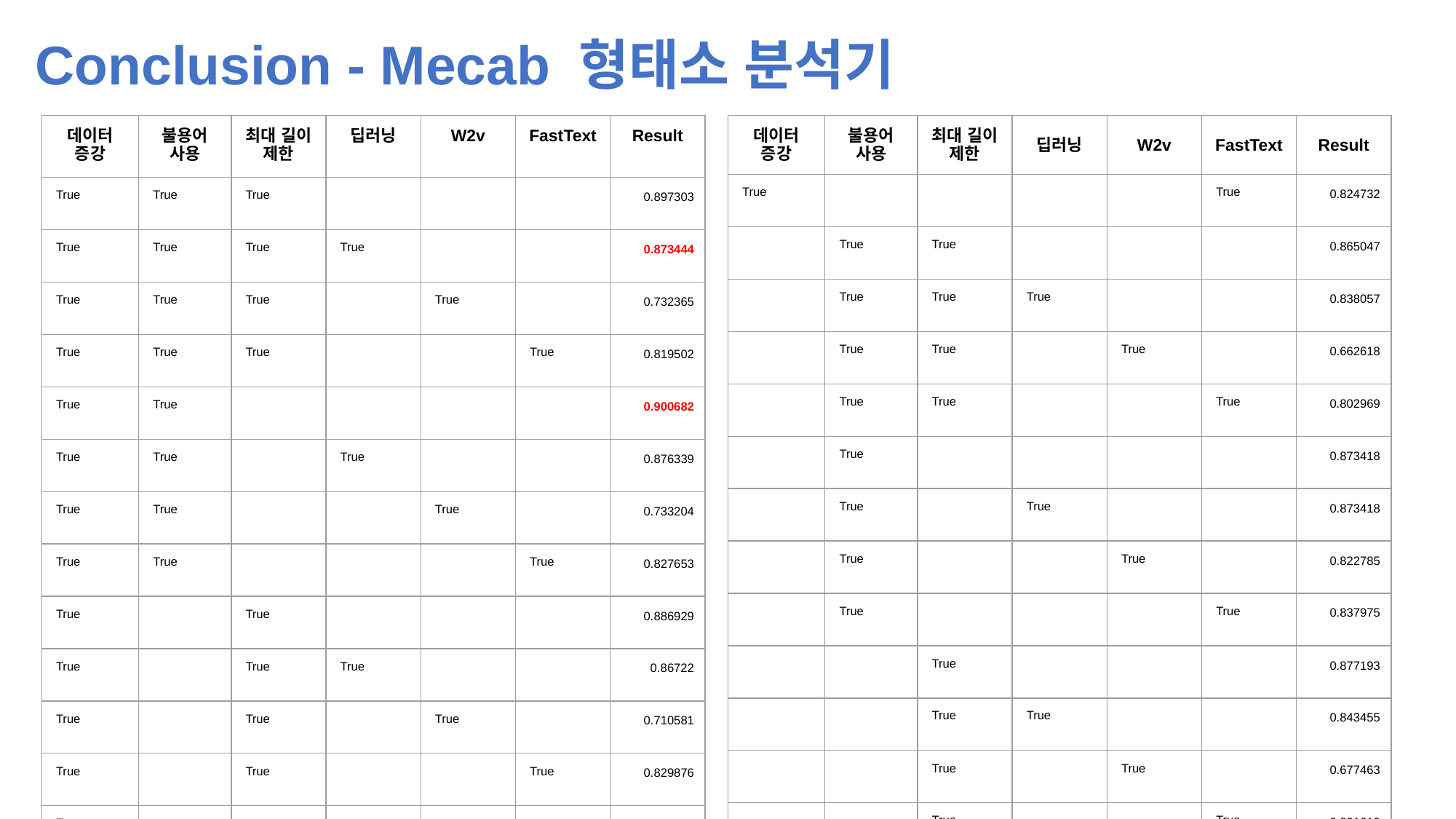

Conclusion - Mecab 형태소 분석기
| 데이터 증강 | 불용어 사용 | 최대 길이 제한 | 딥러닝 | W2v | FastText | Result |
| --- | --- | --- | --- | --- | --- | --- |
| True | True | True |  |  |  | 0.897303 |
| True | True | True | True |  |  | 0.873444 |
| True | True | True |  | True |  | 0.732365 |
| True | True | True |  |  | True | 0.819502 |
| True | True |  |  |  |  | 0.900682 |
| True | True |  | True |  |  | 0.876339 |
| True | True |  |  | True |  | 0.733204 |
| True | True |  |  |  | True | 0.827653 |
| True |  | True |  |  |  | 0.886929 |
| True |  | True | True |  |  | 0.86722 |
| True |  | True |  | True |  | 0.710581 |
| True |  | True |  |  | True | 0.829876 |
| True |  |  |  |  |  | 0.895813 |
| True |  |  | True |  |  | 0.880234 |
| True |  |  |  | True |  | 0.718598 |
| 데이터 증강 | 불용어 사용 | 최대 길이 제한 | 딥러닝 | W2v | FastText | Result |
| --- | --- | --- | --- | --- | --- | --- |
| True |  |  |  |  | True | 0.824732 |
|  | True | True |  |  |  | 0.865047 |
|  | True | True | True |  |  | 0.838057 |
|  | True | True |  | True |  | 0.662618 |
|  | True | True |  |  | True | 0.802969 |
|  | True |  |  |  |  | 0.873418 |
|  | True |  | True |  |  | 0.873418 |
|  | True |  |  | True |  | 0.822785 |
|  | True |  |  |  | True | 0.837975 |
|  |  | True |  |  |  | 0.877193 |
|  |  | True | True |  |  | 0.843455 |
|  |  | True |  | True |  | 0.677463 |
|  |  | True |  |  | True | 0.801619 |
|  |  |  |  |  |  | 0.859494 |
|  |  |  | True |  |  | 0.870886 |
|  |  |  |  | True |  | 0.691139 |
|  |  |  |  |  | True | 0.798734 |